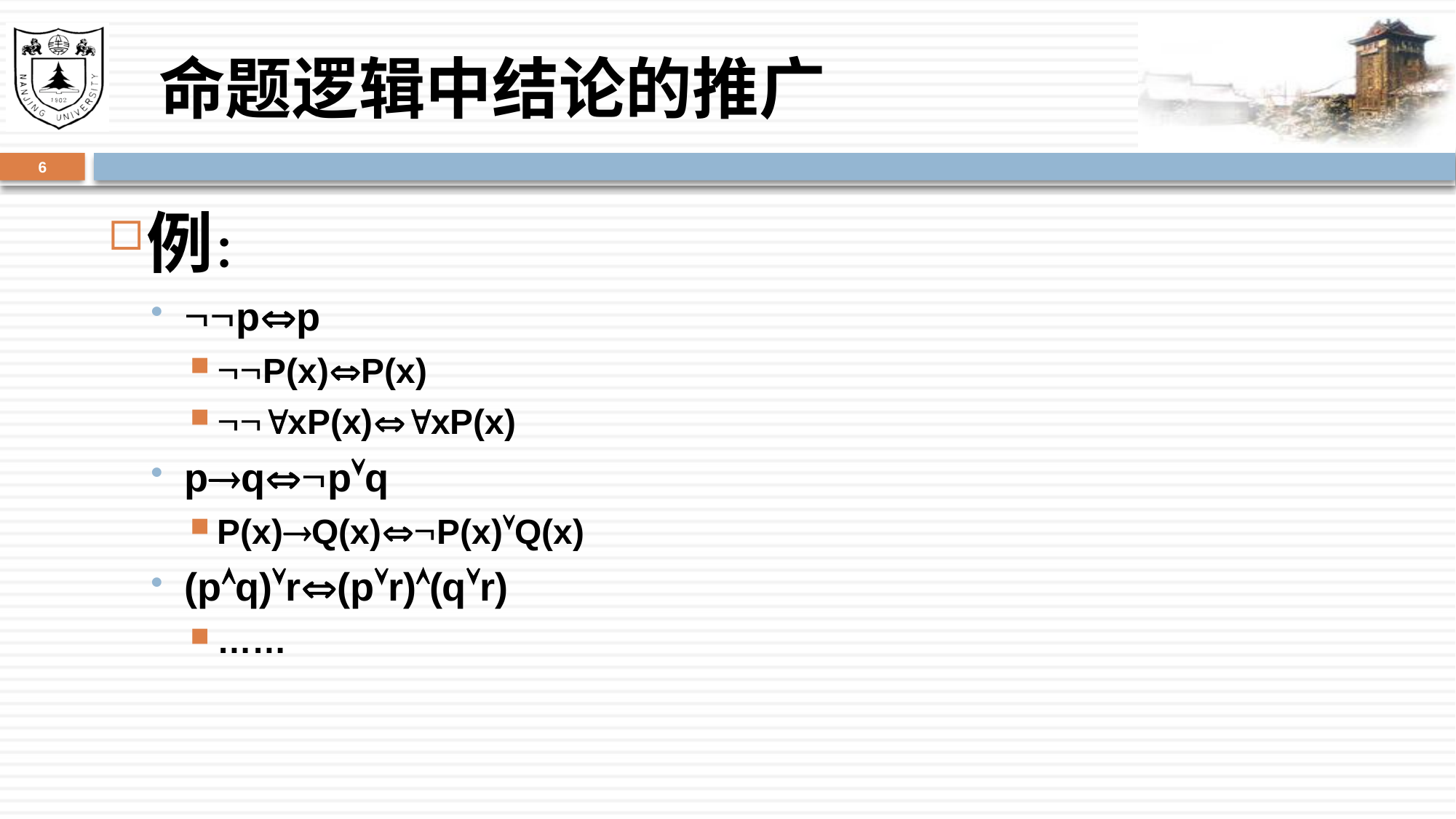

# 命题逻辑中结论的推广
6
例：
¬¬p⇔p
¬¬P(x)⇔P(x)
¬¬∀xP(x)⇔∀xP(x)
p→q⇔¬p∨q
P(x)→Q(x)⇔¬P(x)∨Q(x)
(p∧q)∨r⇔(p∨r)∧(q∨r)
……